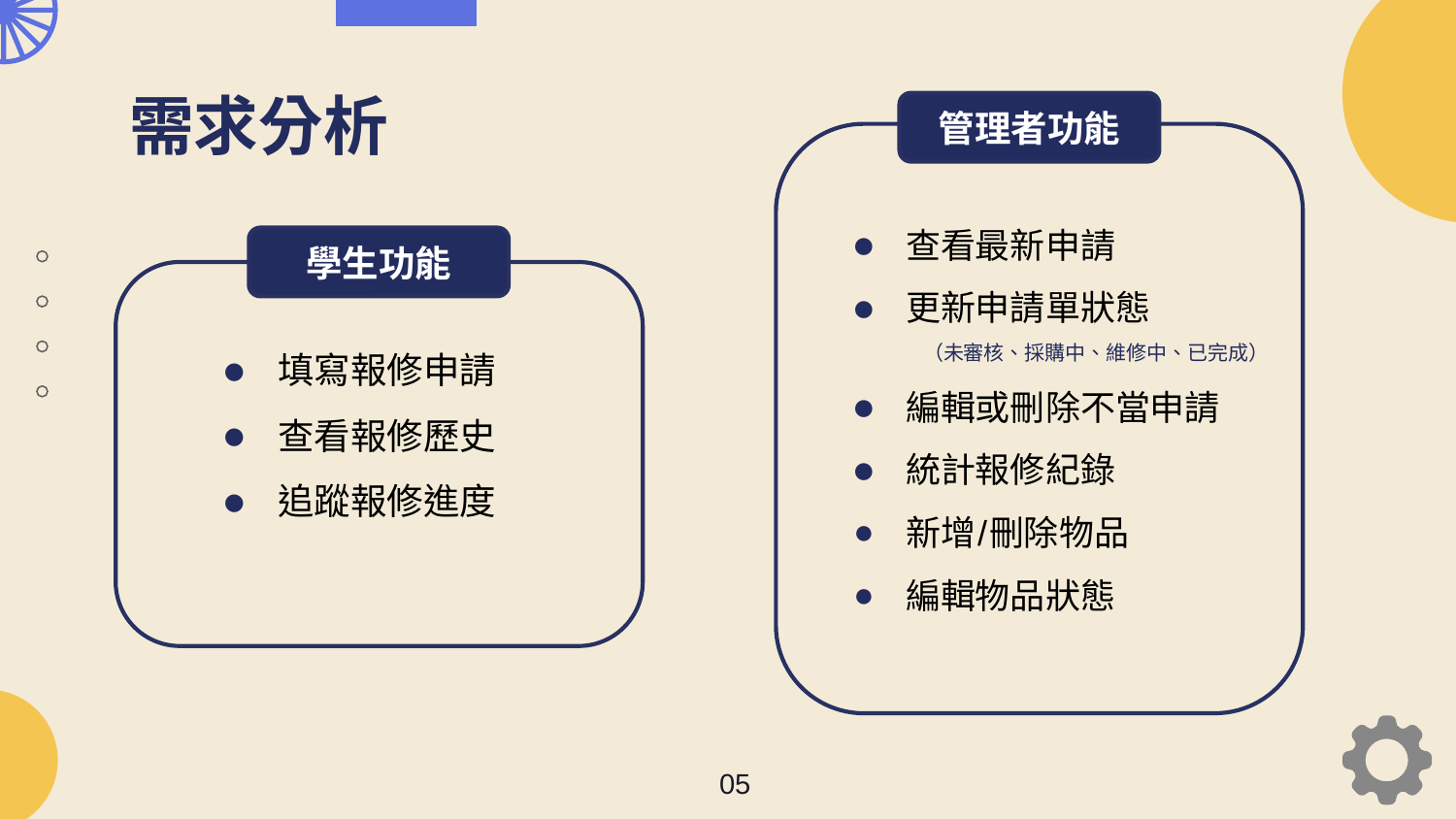

# 需求分析
管理者功能

查看最新申請
更新申請單狀態
（未審核、採購中、維修中、已完成）
編輯或刪除不當申請
統計報修紀錄
新增/刪除物品
編輯物品狀態

學生功能

填寫報修申請
查看報修歷史
追蹤報修進度

05